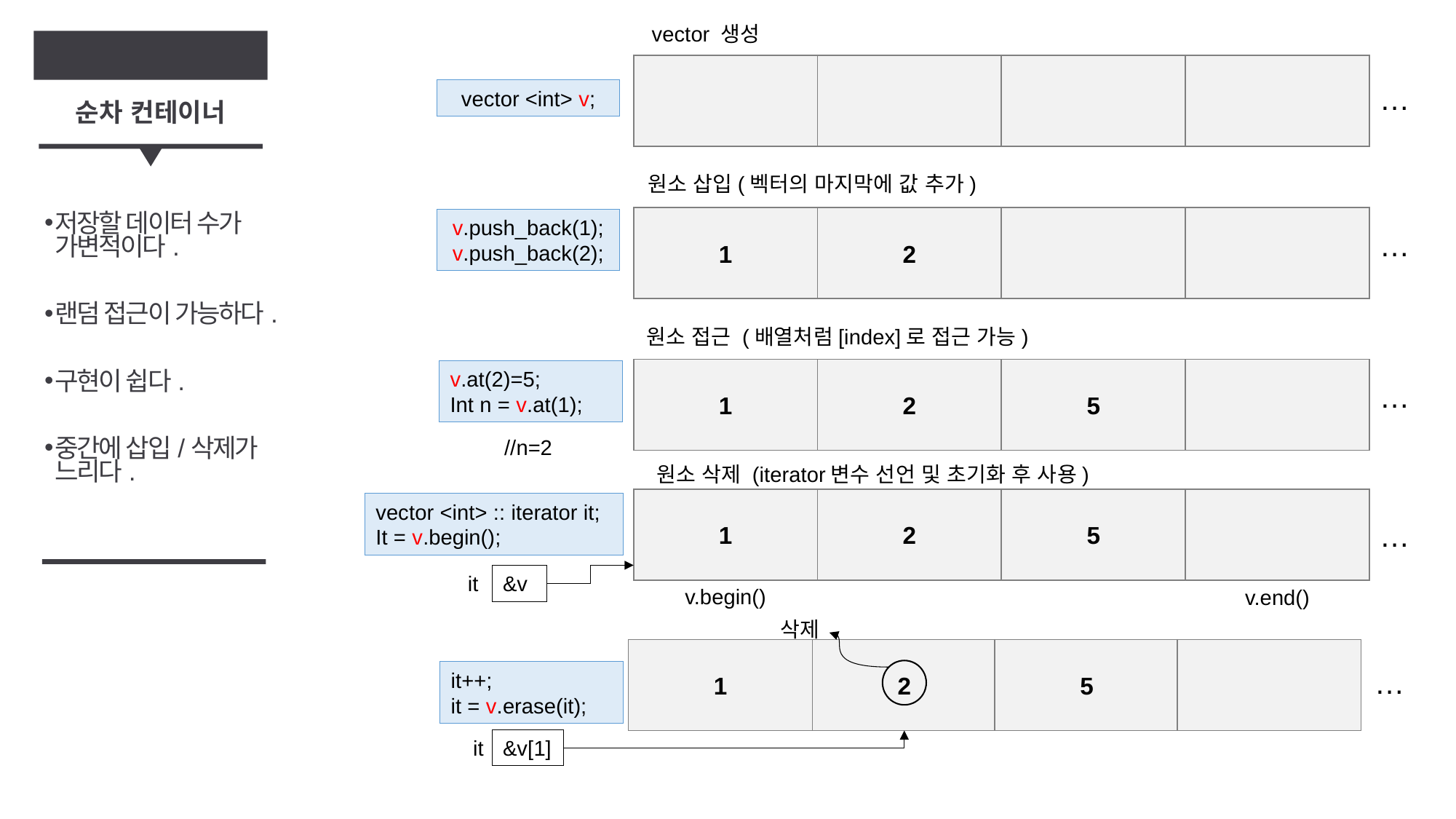

vector 생성
Vector

…
vector <int> v;
순차 컨테이너

원소 삽입(벡터의 마지막에 값 추가)
1
2

v.push_back(1);
v.push_back(2);
저장할 데이터 수가 가변적이다.

랜덤 접근이 가능하다.

구현이 쉽다.

중간에 삽입/삭제가 느리다.

…
원소 접근 (배열처럼[index]로 접근 가능)
1
2
5

v.at(2)=5;
Int n = v.at(1);
…
//n=2
원소 삭제 (iterator변수 선언 및 초기화 후 사용)
1
2
5

vector <int> :: iterator it;
It = v.begin();
…

it
&v
v.begin()
v.end()
삭제
1
2
5

…

it++;
it = v.erase(it);
it
&v[1]